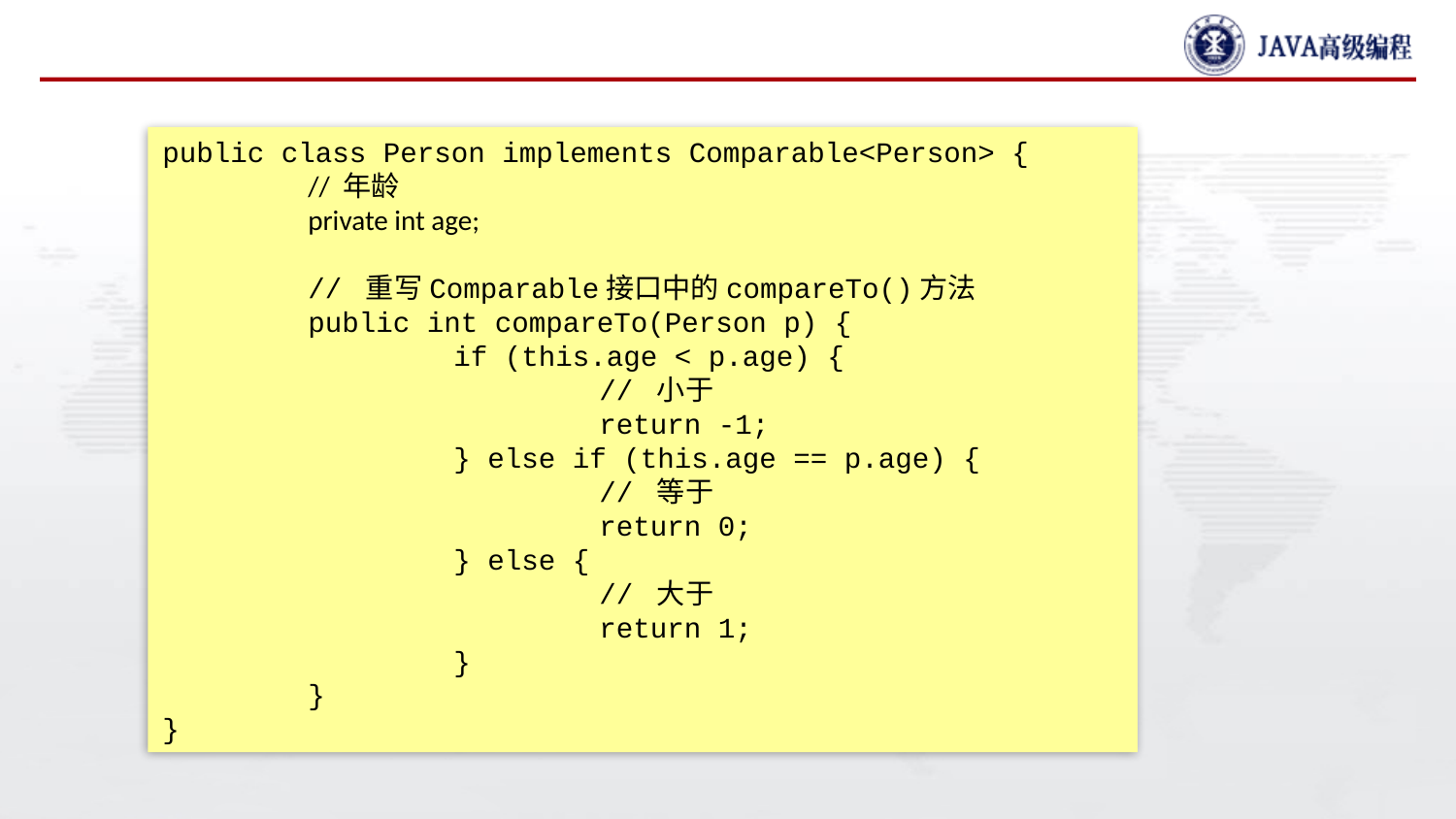

#
public class Person implements Comparable<Person> {
                    	// 年龄
	private int age;

	// 重写Comparable接口中的compareTo()方法
	public int compareTo(Person p) {
		if (this.age < p.age) {
			// 小于
			return -1;
		} else if (this.age == p.age) {
			// 等于
			return 0;
		} else {
			// 大于
			return 1;
		}
	}
}